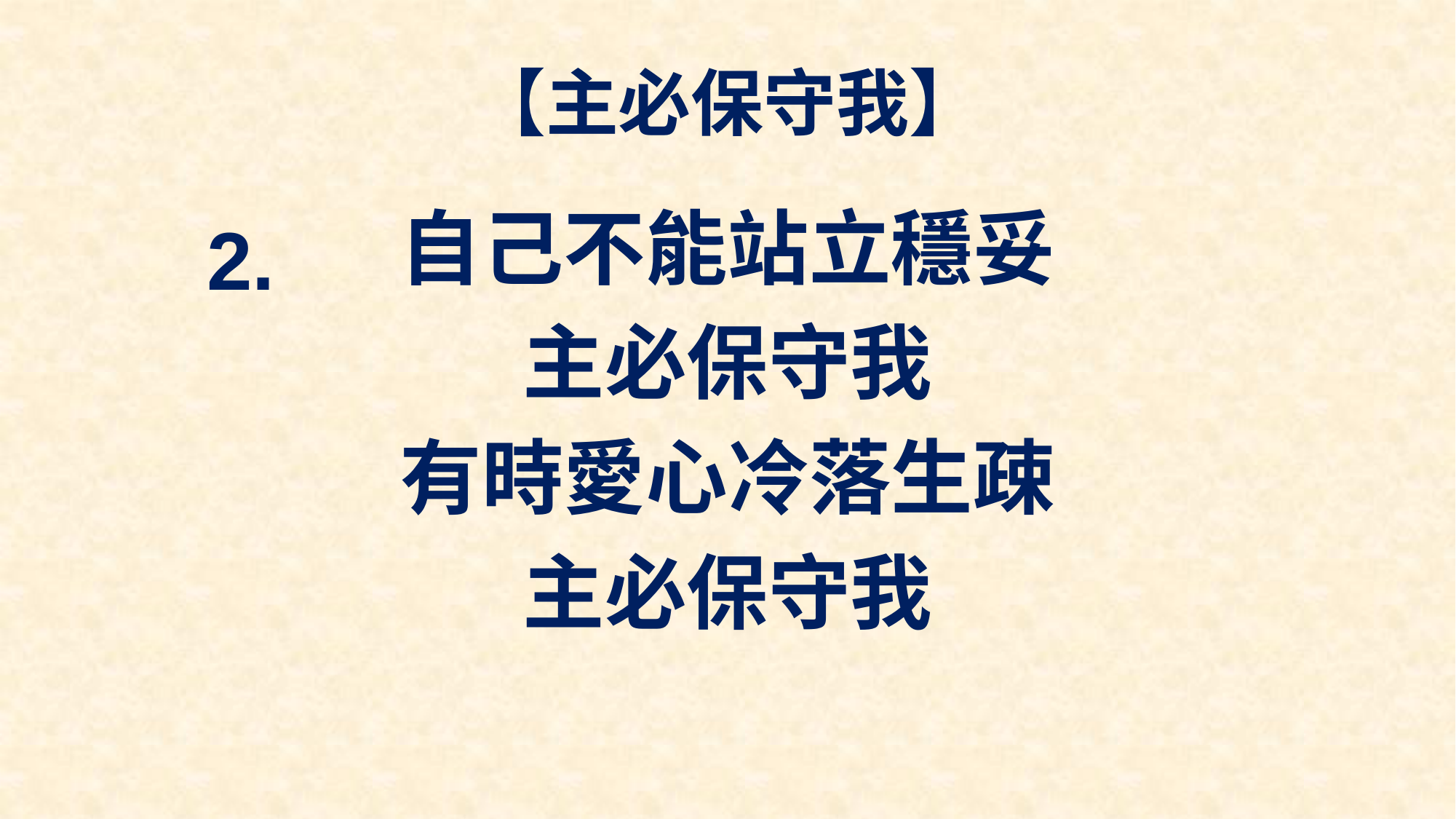

# 【主必保守我】
自己不能站立穩妥
主必保守我
有時愛心冷落生疎
主必保守我
2.